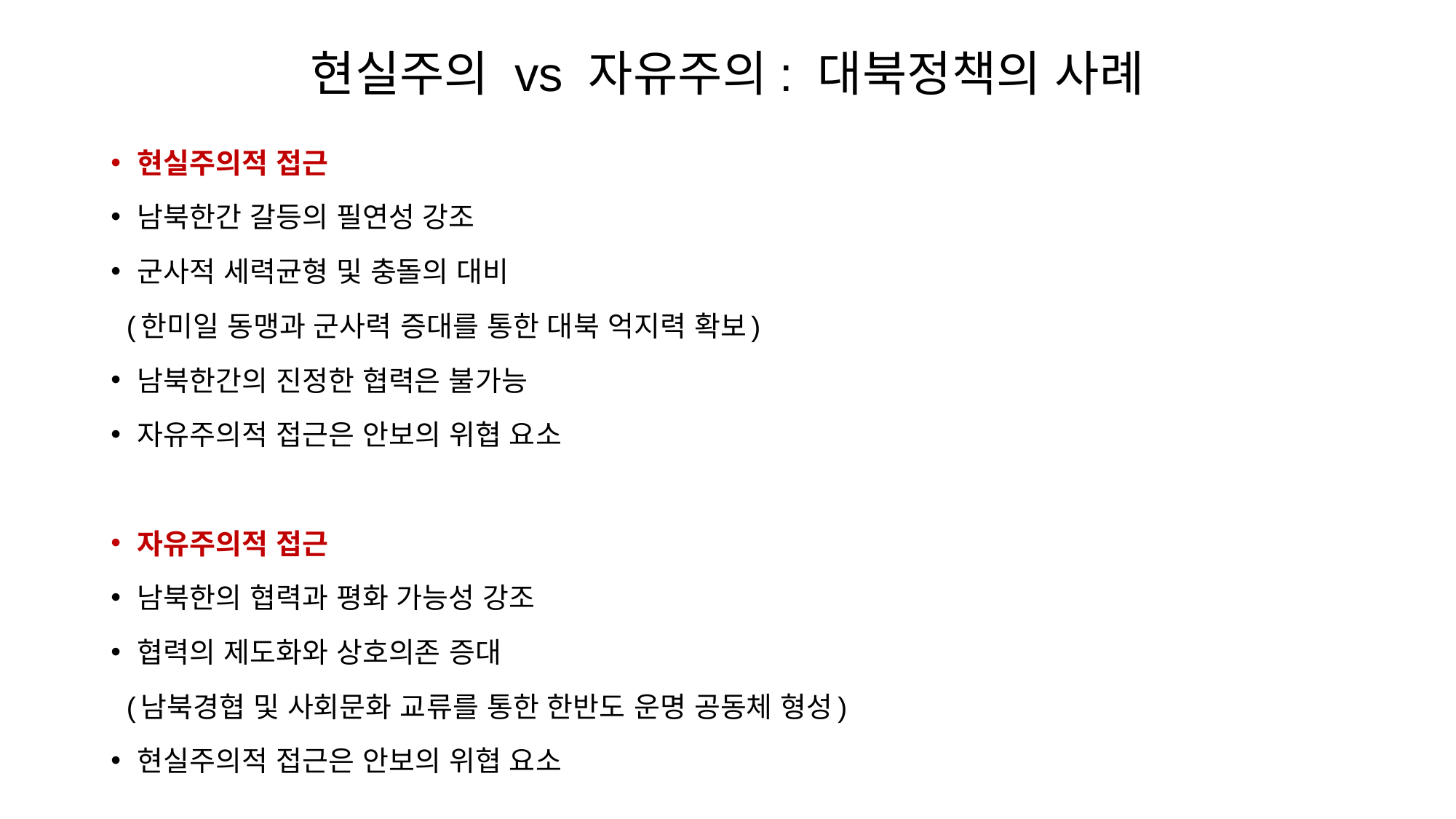

# 현실주의 vs 자유주의: 대북정책의 사례
현실주의적 접근
남북한간 갈등의 필연성 강조
군사적 세력균형 및 충돌의 대비
  (한미일 동맹과 군사력 증대를 통한 대북 억지력 확보)
남북한간의 진정한 협력은 불가능
자유주의적 접근은 안보의 위협 요소

자유주의적 접근
남북한의 협력과 평화 가능성 강조
협력의 제도화와 상호의존 증대
  (남북경협 및 사회문화 교류를 통한 한반도 운명 공동체 형성)
현실주의적 접근은 안보의 위협 요소